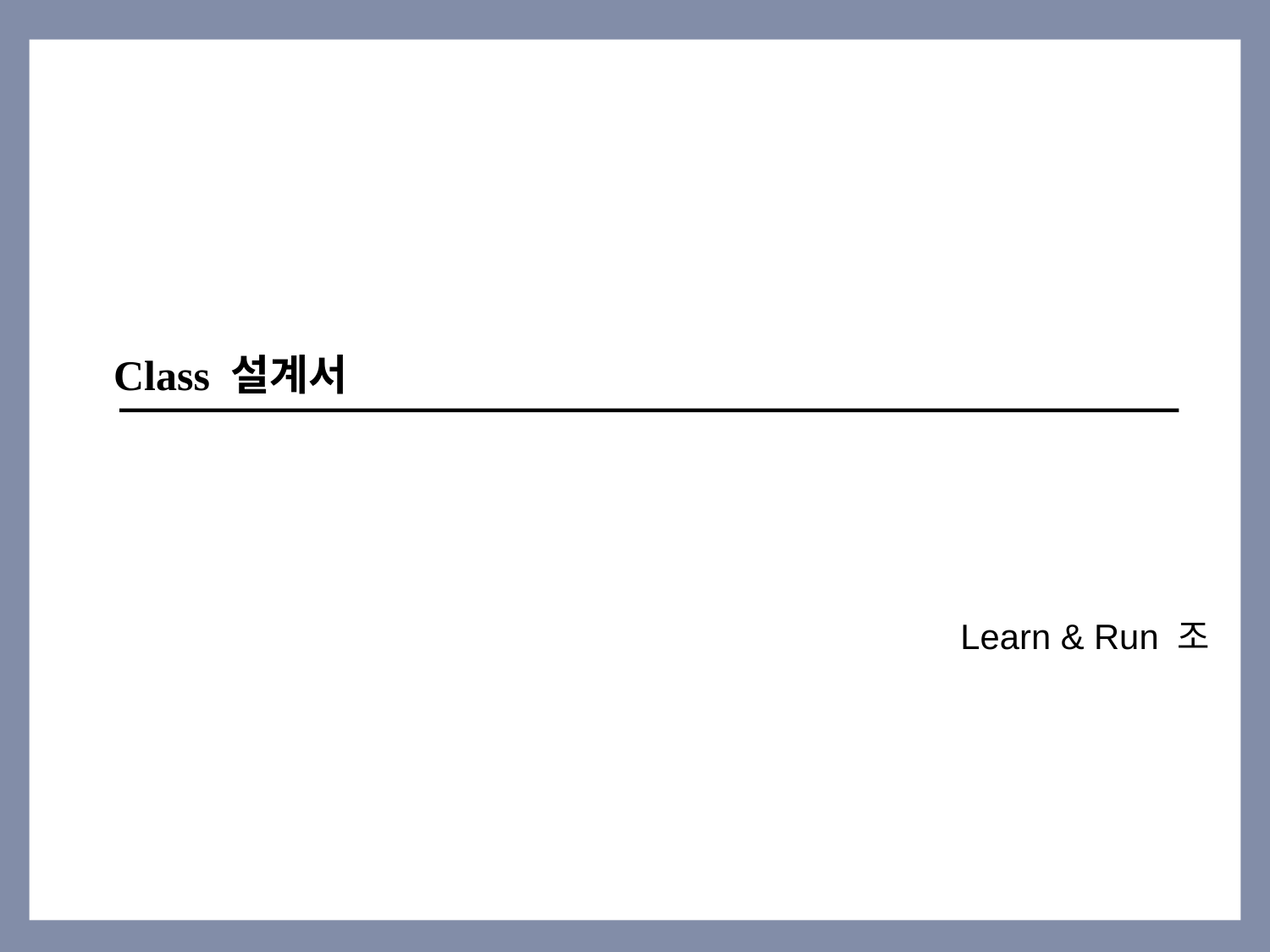

# Class 설계서
Learn & Run 조